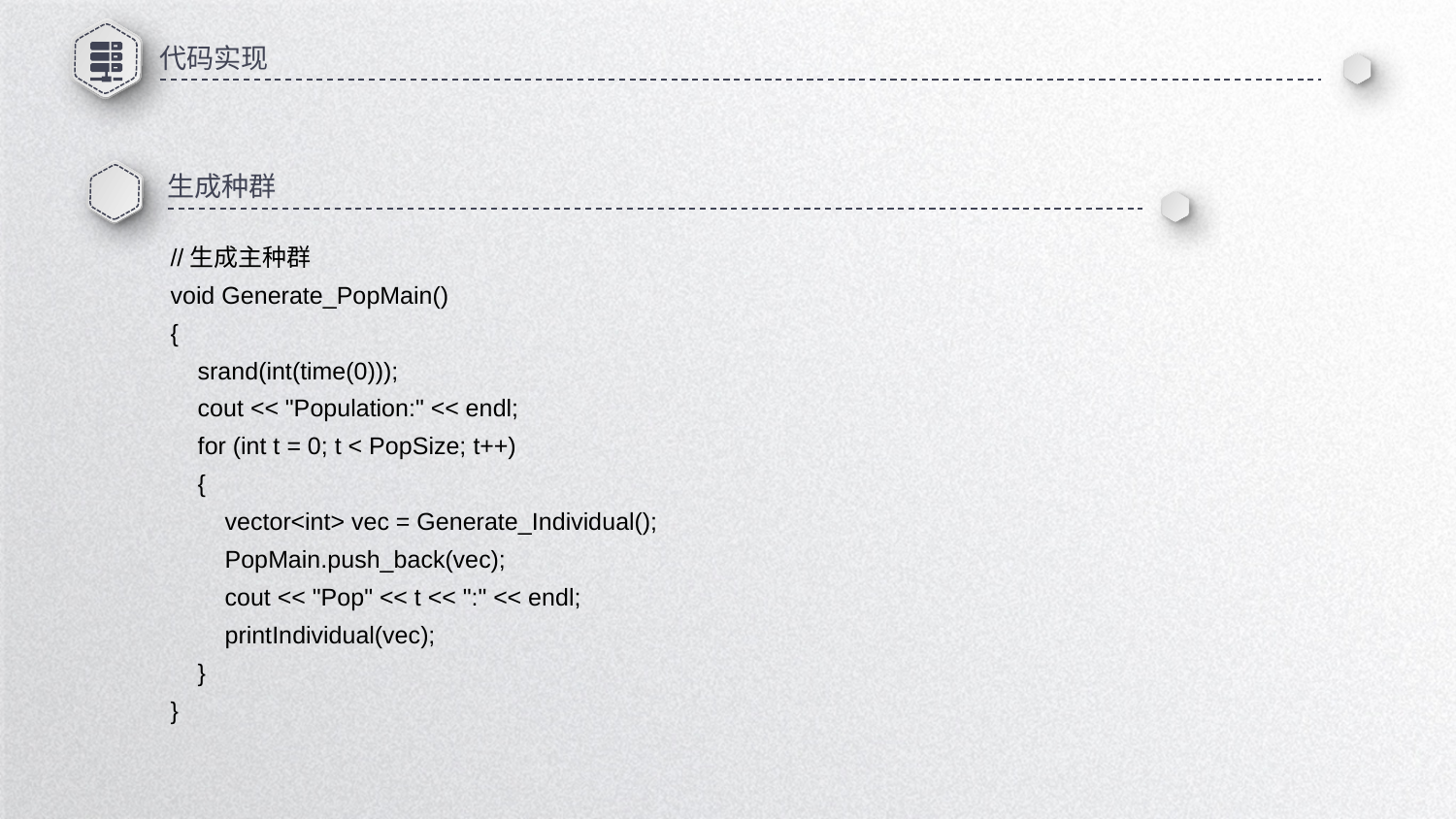

代码实现

生成种群

//生成主种群
void Generate_PopMain()
{
    srand(int(time(0)));
    cout << "Population:" << endl;
    for (int t = 0; t < PopSize; t++)
    {
        vector<int> vec = Generate_Individual();
        PopMain.push_back(vec);
        cout << "Pop" << t << ":" << endl;
        printIndividual(vec);
    }
}